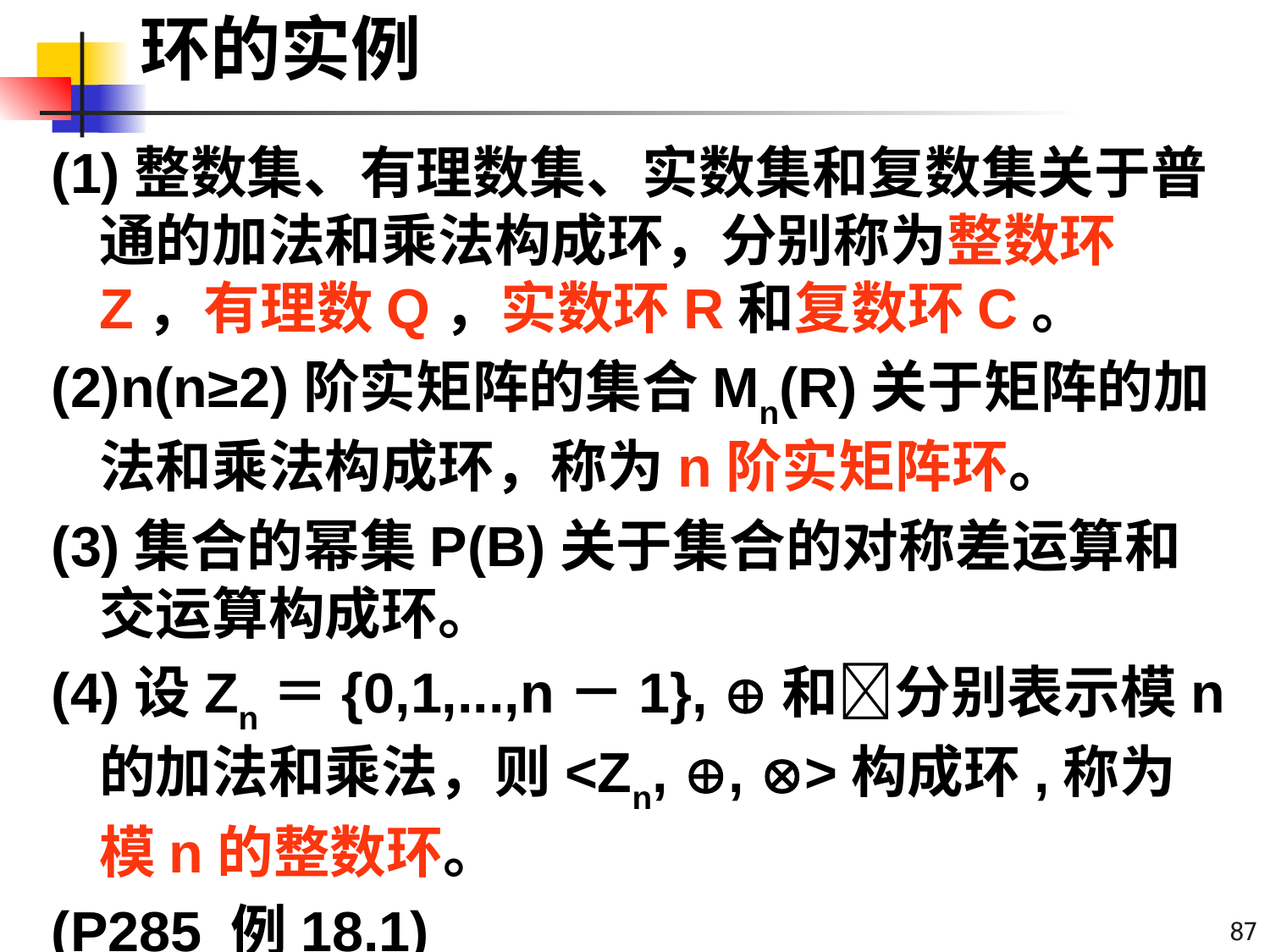

# 环的实例
(1)整数集、有理数集、实数集和复数集关于普通的加法和乘法构成环，分别称为整数环Z，有理数Q，实数环R和复数环C。
(2)n(n≥2)阶实矩阵的集合Mn(R)关于矩阵的加法和乘法构成环，称为n阶实矩阵环。
(3)集合的幂集P(B)关于集合的对称差运算和交运算构成环。
(4)设Zn＝{0,1,...,n－1}, ⊕和⊗分别表示模n的加法和乘法，则<Zn, ⊕, ⊗>构成环,称为模n的整数环。
(P285 例18.1)
87